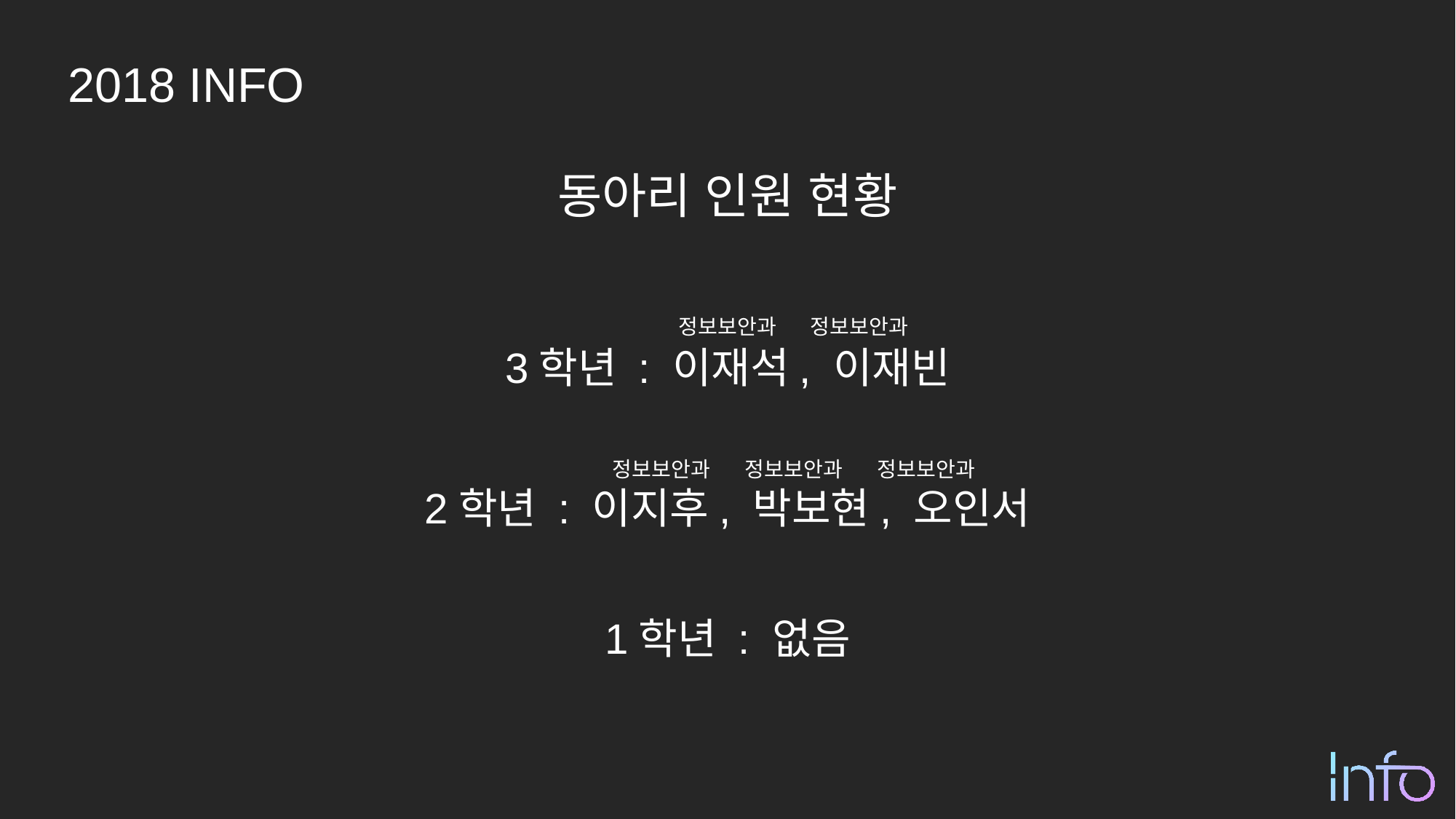

2018 INFO
동아리 인원 현황
정보보안과
정보보안과
3학년 : 이재석, 이재빈
정보보안과
정보보안과
정보보안과
2학년 : 이지후, 박보현, 오인서
1학년 : 없음